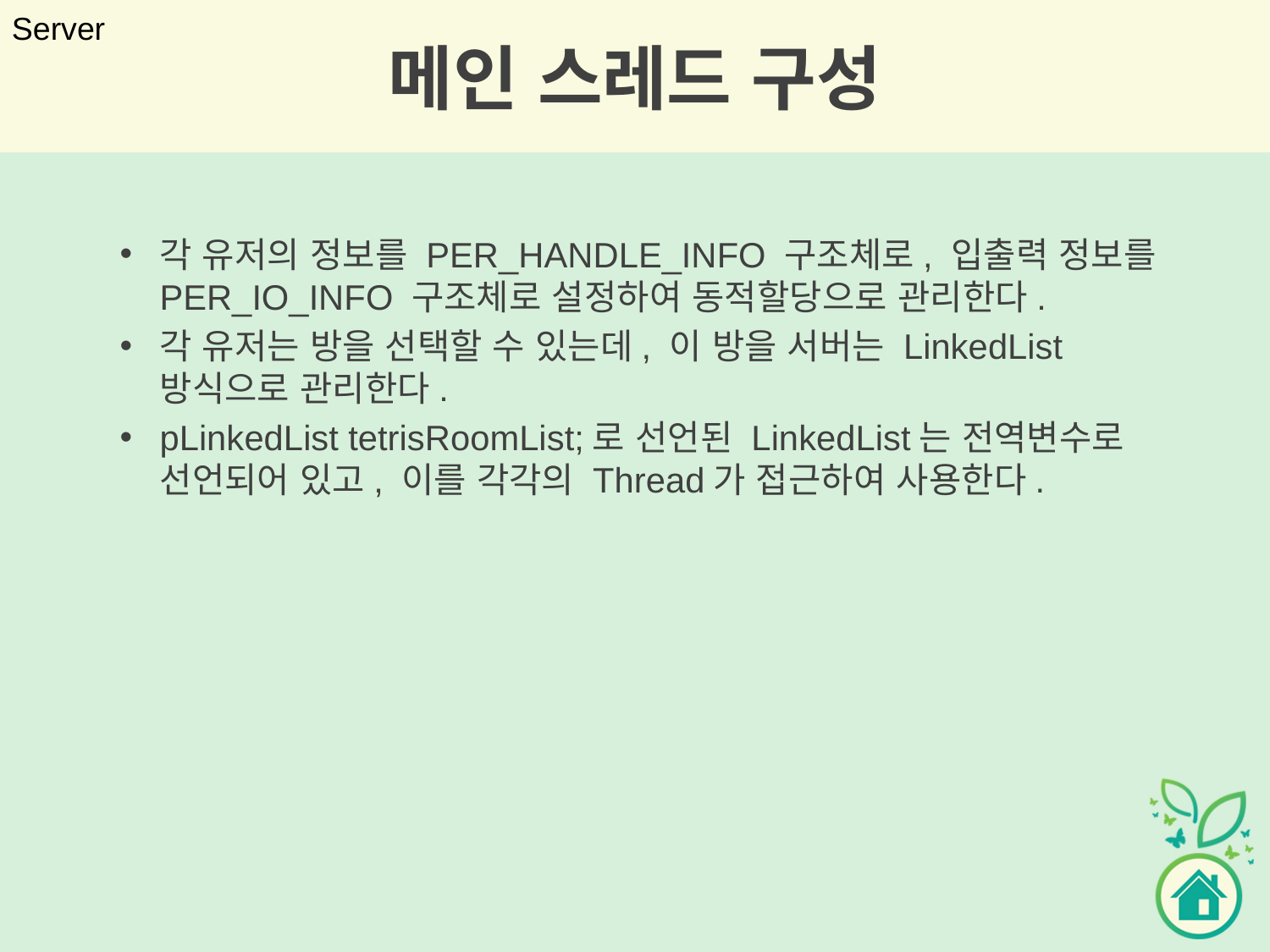

# 메인 스레드 구성
Server
각 유저의 정보를 PER_HANDLE_INFO 구조체로, 입출력 정보를 PER_IO_INFO 구조체로 설정하여 동적할당으로 관리한다.
각 유저는 방을 선택할 수 있는데, 이 방을 서버는 LinkedList 방식으로 관리한다.
pLinkedList tetrisRoomList;로 선언된 LinkedList는 전역변수로 선언되어 있고, 이를 각각의 Thread가 접근하여 사용한다.